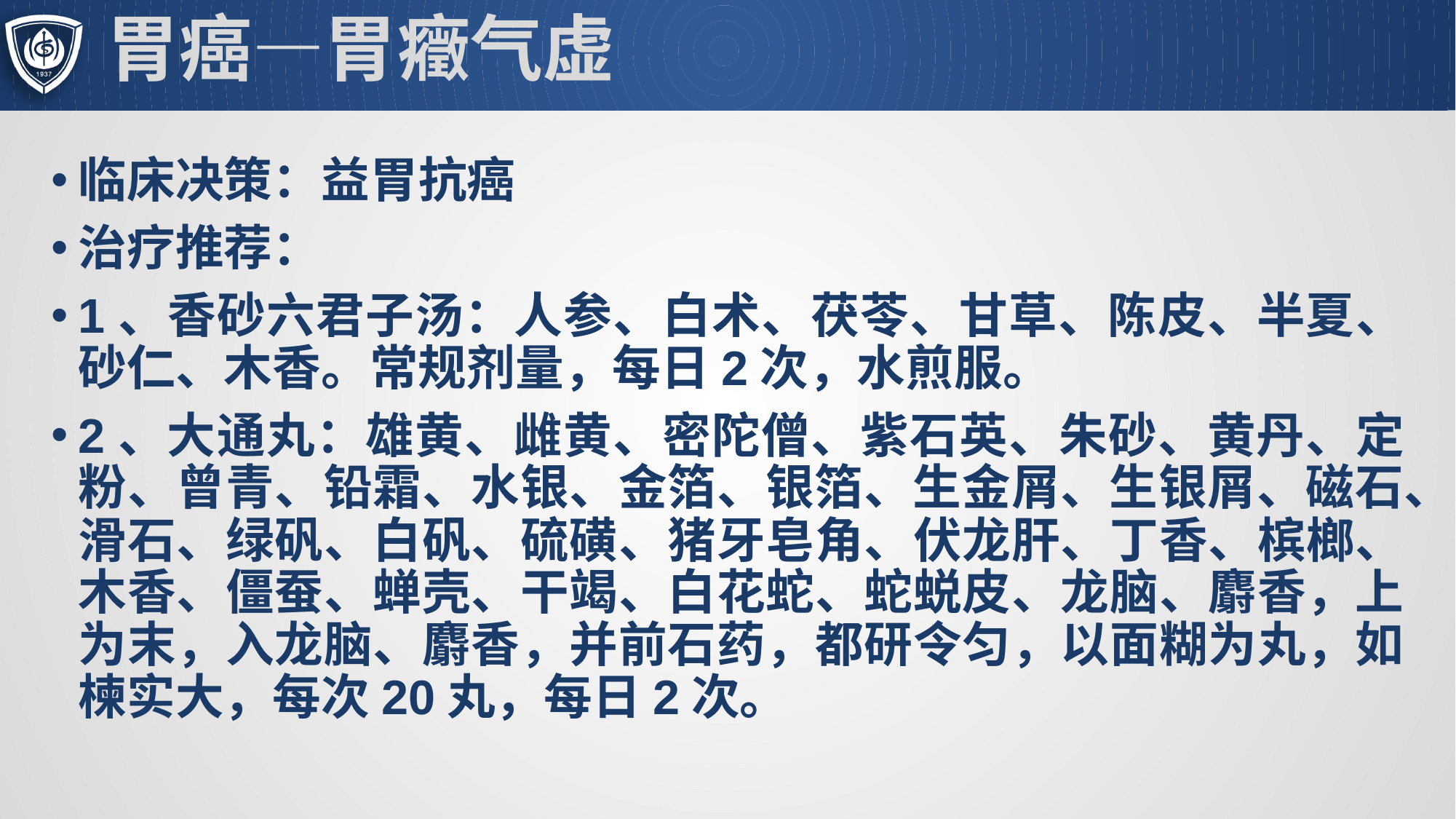

# 胃癌—胃癥气虚
临床决策：益胃抗癌
治疗推荐：
1、香砂六君子汤：人参、白术、茯苓、甘草、陈皮、半夏、砂仁、木香。常规剂量，每日2次，水煎服。
2、大通丸：雄黄、雌黄、密陀僧、紫石英、朱砂、黄丹、定粉、曾青、铅霜、水银、金箔、银箔、生金屑、生银屑、磁石、滑石、绿矾、白矾、硫磺、猪牙皂角、伏龙肝、丁香、槟榔、木香、僵蚕、蝉壳、干竭、白花蛇、蛇蜕皮、龙脑、麝香，上为末，入龙脑、麝香，并前石药，都研令匀，以面糊为丸，如楝实大，每次20丸，每日2次。